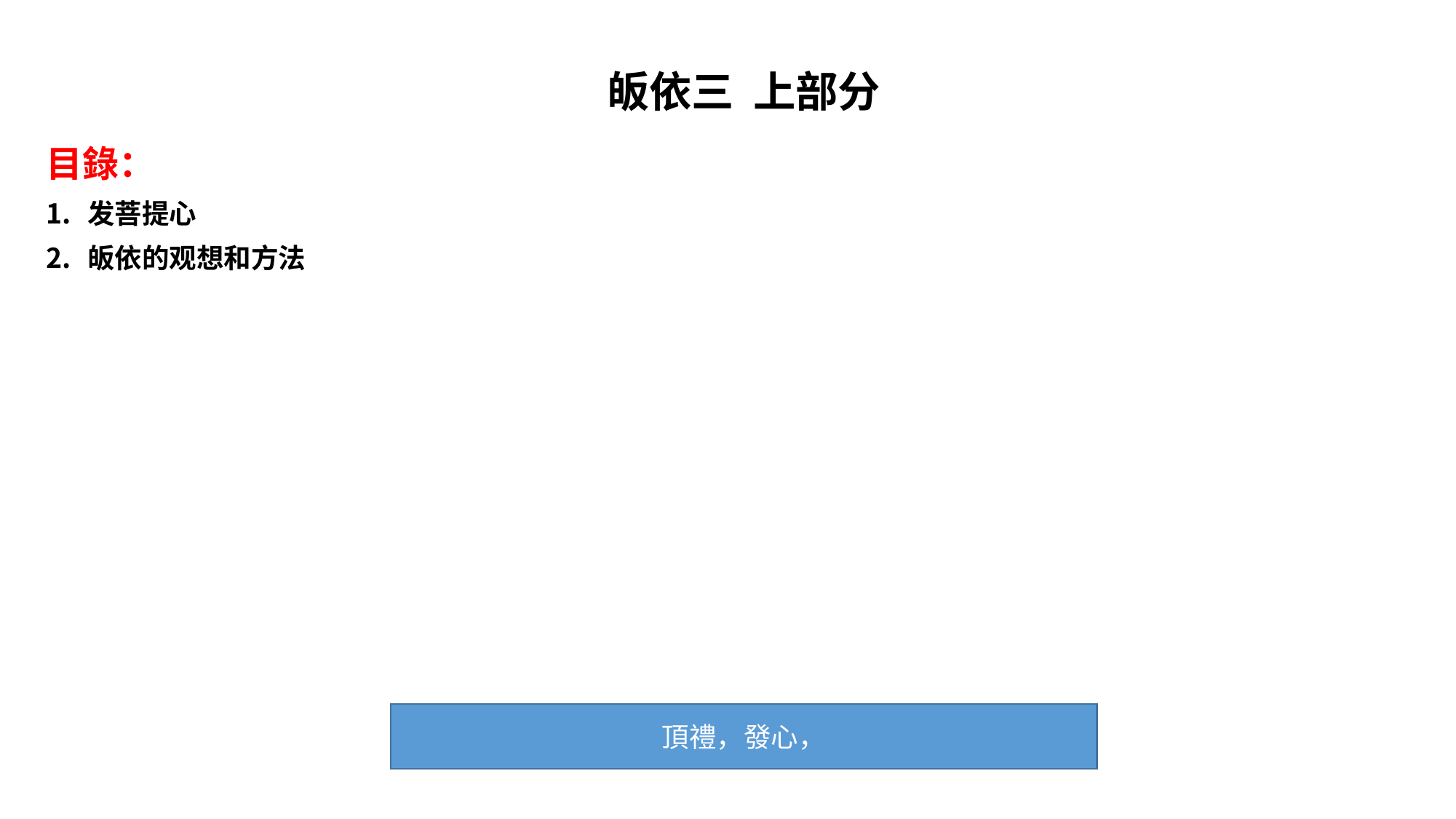

# 皈依三  上部分
目錄：
发菩提心
皈依的观想和方法

頂禮，發心，